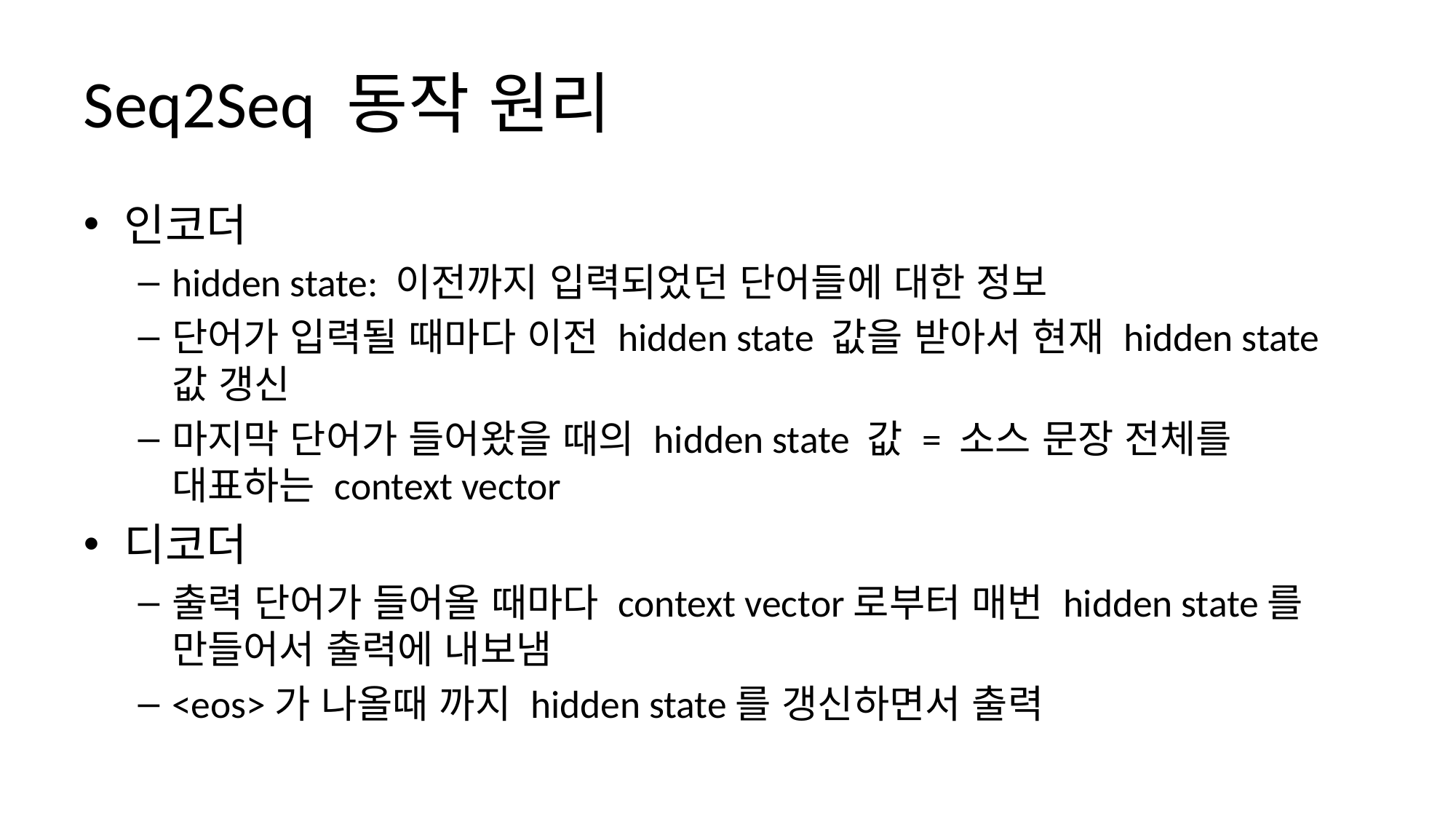

# Seq2Seq 동작 원리
인코더
hidden state: 이전까지 입력되었던 단어들에 대한 정보
단어가 입력될 때마다 이전 hidden state 값을 받아서 현재 hidden state 값 갱신
마지막 단어가 들어왔을 때의 hidden state 값 = 소스 문장 전체를 대표하는 context vector
디코더
출력 단어가 들어올 때마다 context vector로부터 매번 hidden state를 만들어서 출력에 내보냄
<eos>가 나올때 까지 hidden state를 갱신하면서 출력